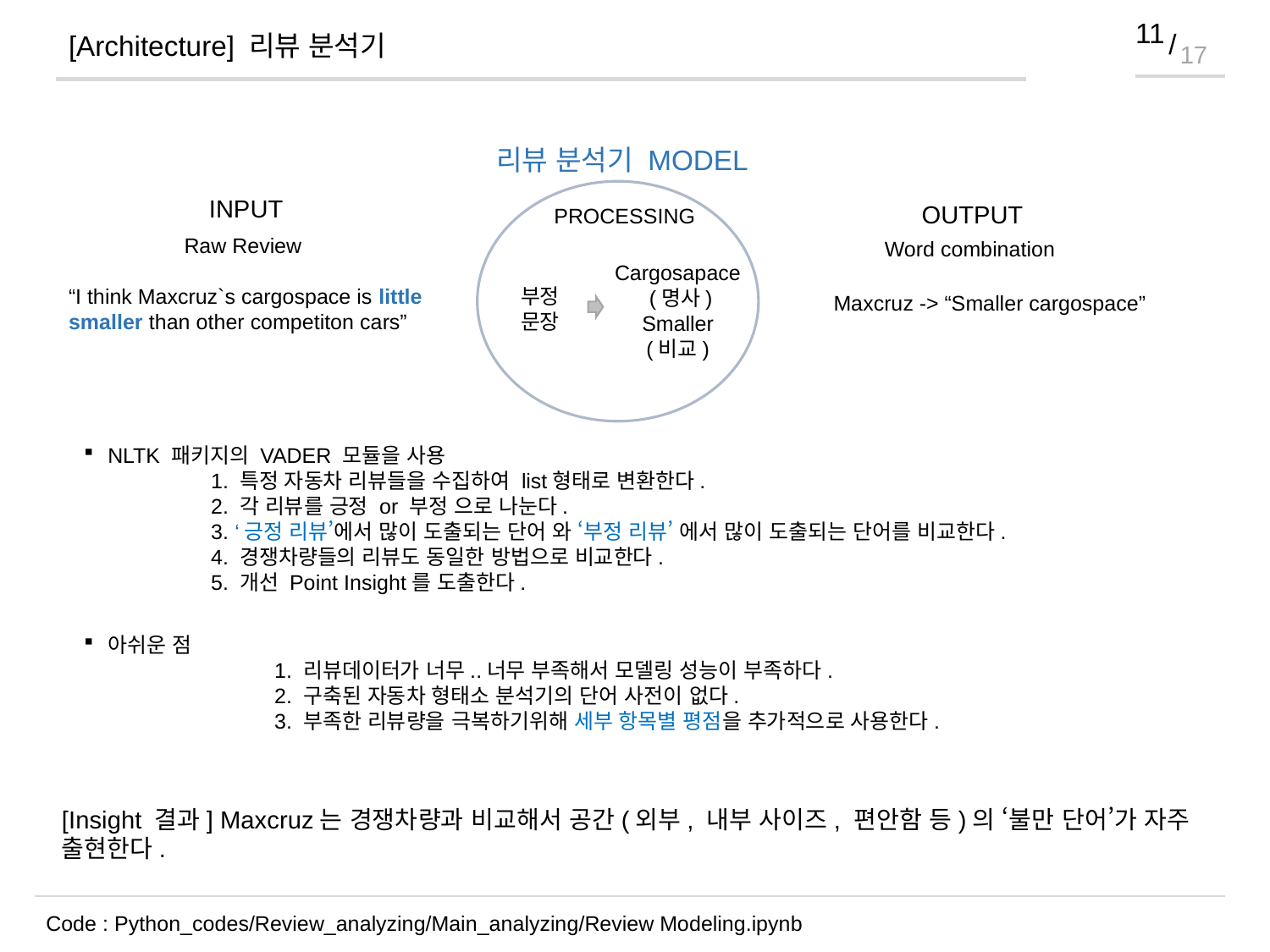

11
/
17
[Architecture] 리뷰 분석기
리뷰 분석기 MODEL

INPUT
Raw Review
OUTPUT
PROCESSING
Word combination
Cargosapace
 (명사)
Smaller
(비교)
“I think Maxcruz`s cargospace is little smaller than other competiton cars”
부정
문장
Maxcruz -> “Smaller cargospace”

NLTK 패키지의 VADER 모듈을 사용
	1. 특정 자동차 리뷰들을 수집하여 list형태로 변환한다.
    	2. 각 리뷰를 긍정 or 부정 으로 나눈다.
    	3. ‘긍정 리뷰’에서 많이 도출되는 단어 와 ‘부정 리뷰’ 에서 많이 도출되는 단어를 비교한다.
    	4. 경쟁차량들의 리뷰도 동일한 방법으로 비교한다.
	5. 개선 Point Insight를 도출한다.
아쉬운 점
	1. 리뷰데이터가 너무..너무 부족해서 모델링 성능이 부족하다.
	2. 구축된 자동차 형태소 분석기의 단어 사전이 없다.
	3. 부족한 리뷰량을 극복하기위해 세부 항목별 평점을 추가적으로 사용한다.
[Insight 결과] Maxcruz는 경쟁차량과 비교해서 공간(외부, 내부 사이즈, 편안함 등)의 ‘불만 단어’가 자주 출현한다.
Code : Python_codes/Review_analyzing/Main_analyzing/Review Modeling.ipynb